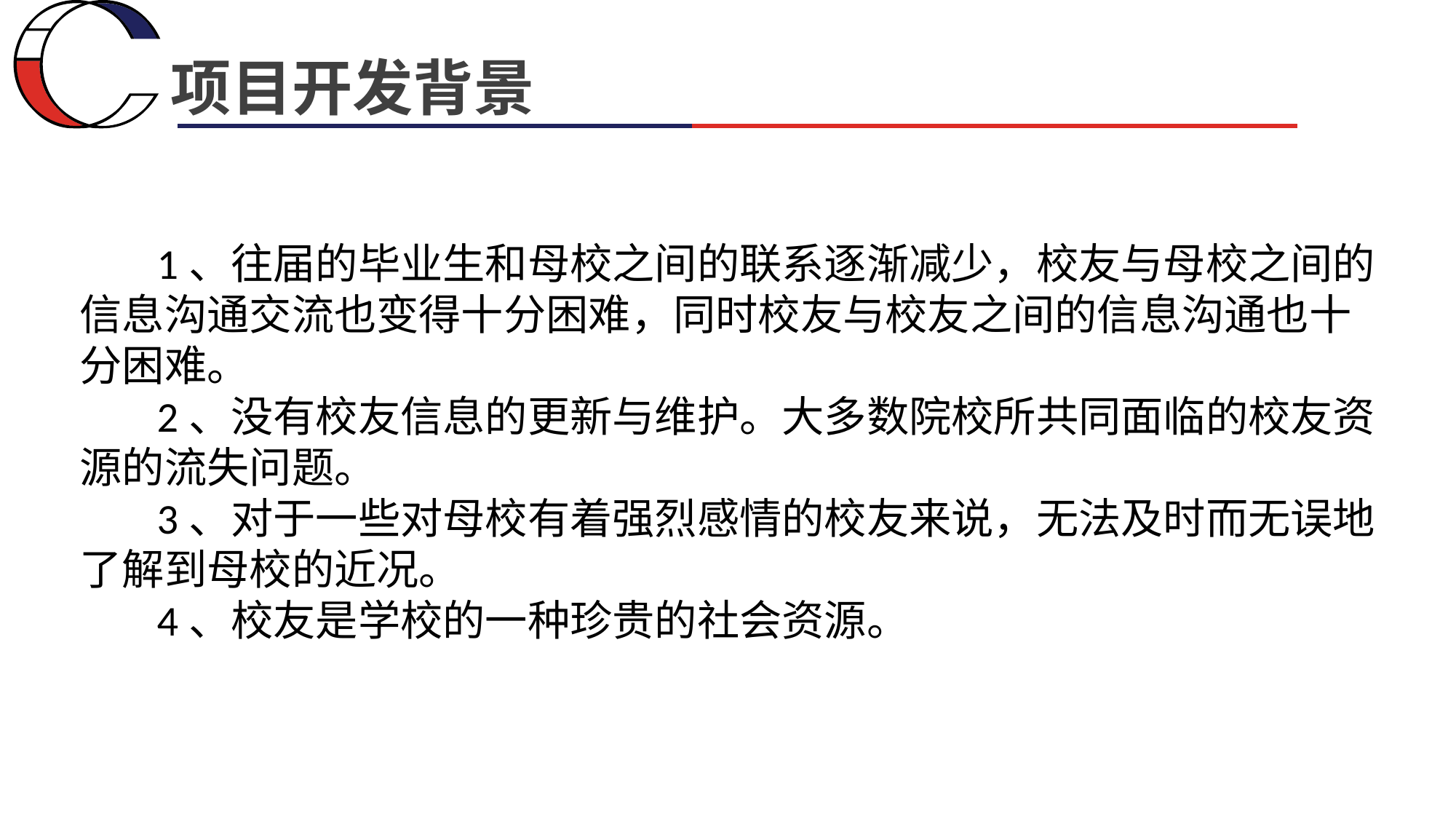

项目开发背景

        1、往届的毕业生和母校之间的联系逐渐减少，校友与母校之间的信息沟通交流也变得十分困难，同时校友与校友之间的信息沟通也十分困难。
        2、没有校友信息的更新与维护。大多数院校所共同面临的校友资源的流失问题。
        3、对于一些对母校有着强烈感情的校友来说，无法及时而无误地了解到母校的近况。
        4、校友是学校的一种珍贵的社会资源。